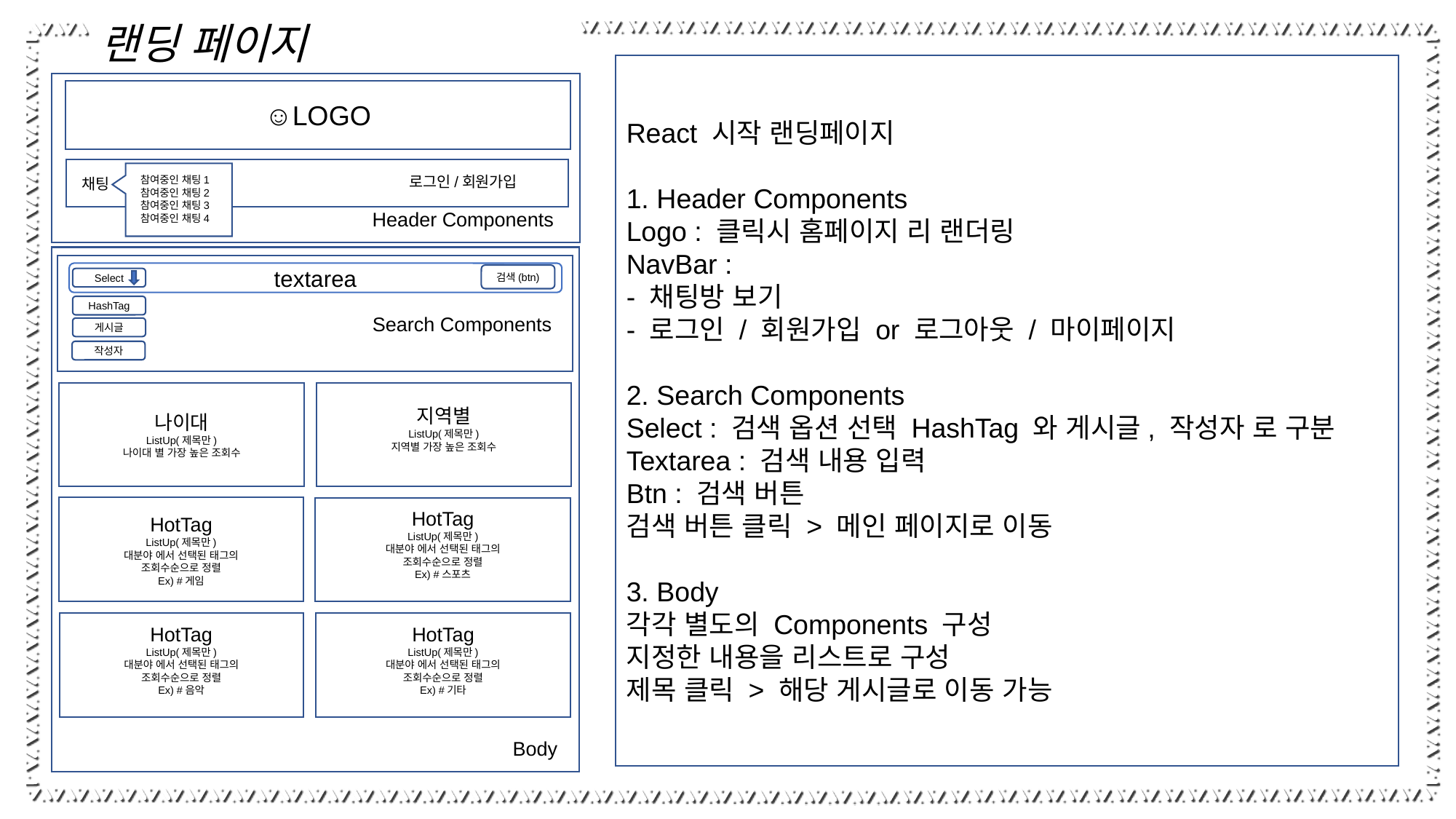

랜딩 페이지

React 시작 랜딩페이지

1. Header Components
Logo : 클릭시 홈페이지 리 랜더링
NavBar :
- 채팅방 보기
- 로그인 / 회원가입 or 로그아웃 / 마이페이지

2. Search Components
Select : 검색 옵션 선택 HashTag 와 게시글, 작성자 로 구분
Textarea : 검색 내용 입력
Btn : 검색 버튼
검색 버튼 클릭 > 메인 페이지로 이동

3. Body
각각 별도의 Components 구성
지정한 내용을 리스트로 구성
제목 클릭 > 해당 게시글로 이동 가능

☺LOGO

로그인/회원가입
참여중인 채팅1
참여중인 채팅2
참여중인 채팅3
참여중인 채팅4
채팅
Header Components

textarea
검색(btn)
Select

HashTag
Search Components
게시글
작성자
나이대
ListUp(제목만)
나이대 별 가장 높은 조회수
지역별
ListUp(제목만)
지역별 가장 높은 조회수

HotTag
ListUp(제목만)
대분야 에서 선택된 태그의
조회수순으로 정렬
Ex) #게임
HotTag
ListUp(제목만)
대분야 에서 선택된 태그의
조회수순으로 정렬
Ex) #스포츠

HotTag
ListUp(제목만)
대분야 에서 선택된 태그의
조회수순으로 정렬
Ex) #음악

HotTag
ListUp(제목만)
대분야 에서 선택된 태그의
조회수순으로 정렬
Ex) #기타

Body